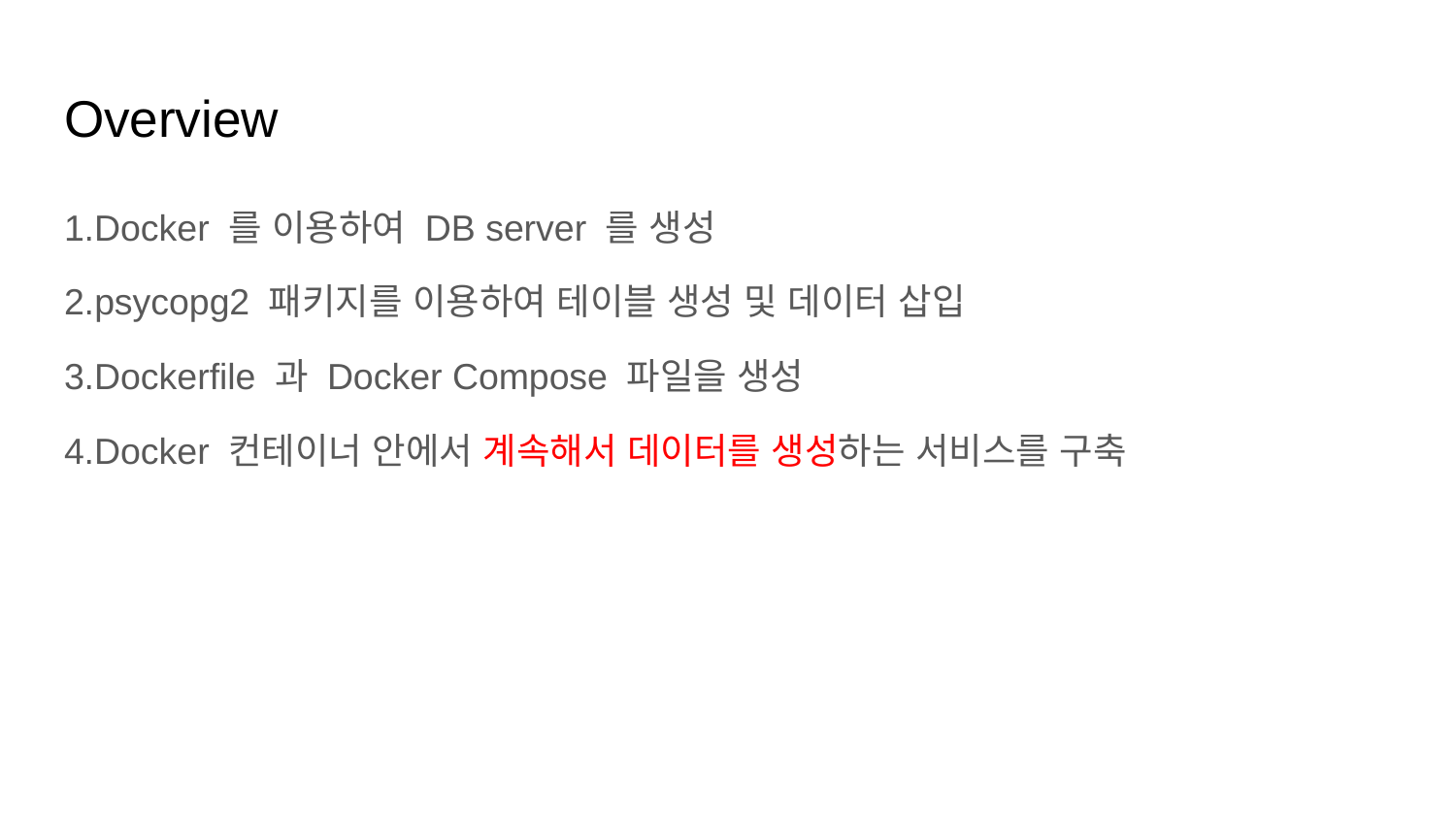

# Overview
1.Docker 를 이용하여 DB server 를 생성
2.psycopg2 패키지를 이용하여 테이블 생성 및 데이터 삽입
3.Dockerfile 과 Docker Compose 파일을 생성
4.Docker 컨테이너 안에서 계속해서 데이터를 생성하는 서비스를 구축